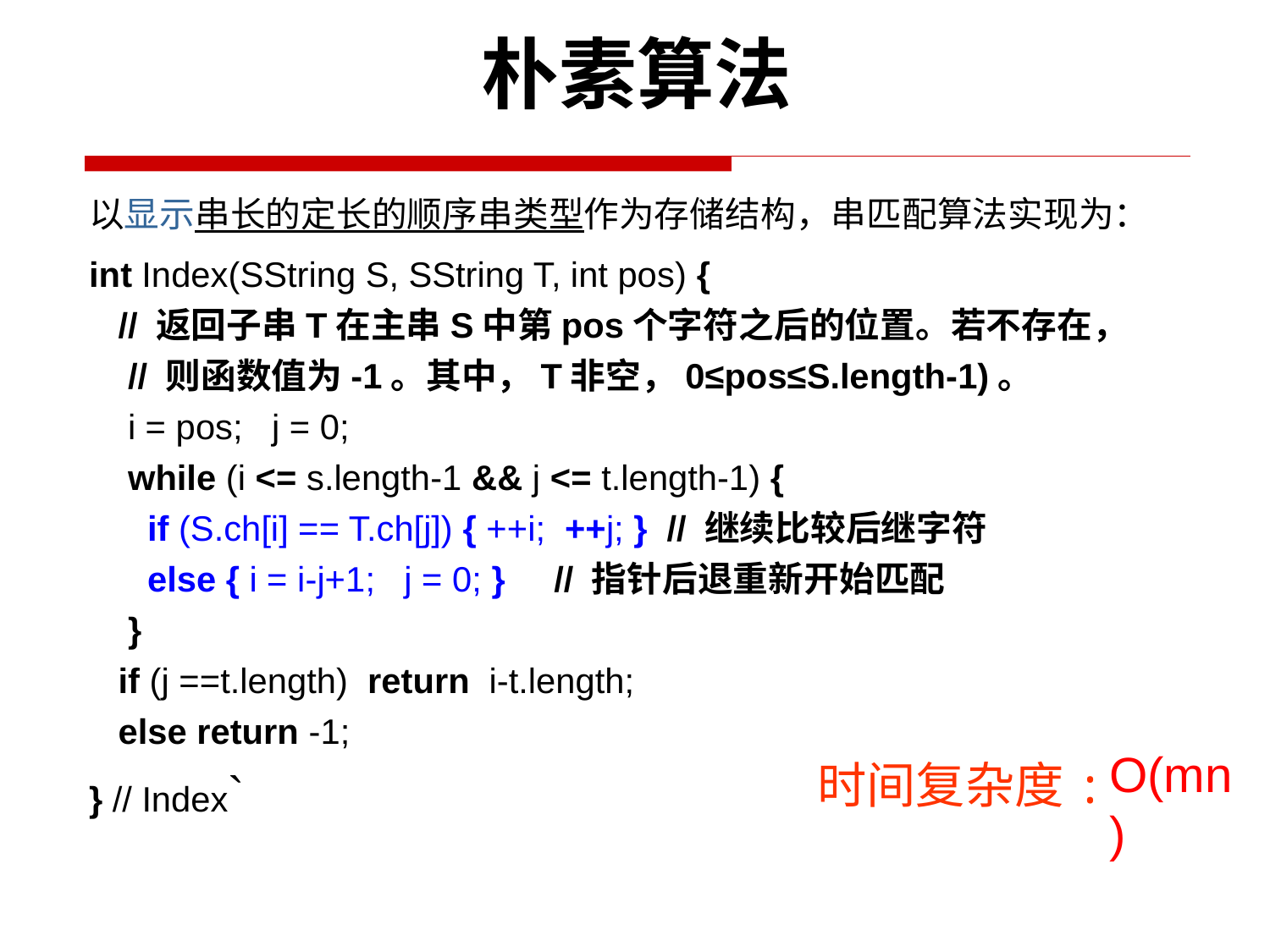

朴素算法
以显示串长的定长的顺序串类型作为存储结构，串匹配算法实现为：
int Index(SString S, SString T, int pos) {
   // 返回子串T在主串S中第pos个字符之后的位置。若不存在，
    // 则函数值为-1。其中，T非空，0≤pos≤S.length-1)。
    i = pos;   j = 0;
    while (i <= s.length-1 && j <= t.length-1) {
      if (S.ch[i] == T.ch[j]) { ++i;  ++j; }  // 继续比较后继字符
      else { i = i-j+1;   j = 0; }     // 指针后退重新开始匹配
    }
   if (j ==t.length)  return  i-t.length;
   else return -1;
} // Index`
时间复杂度:
O(mn)